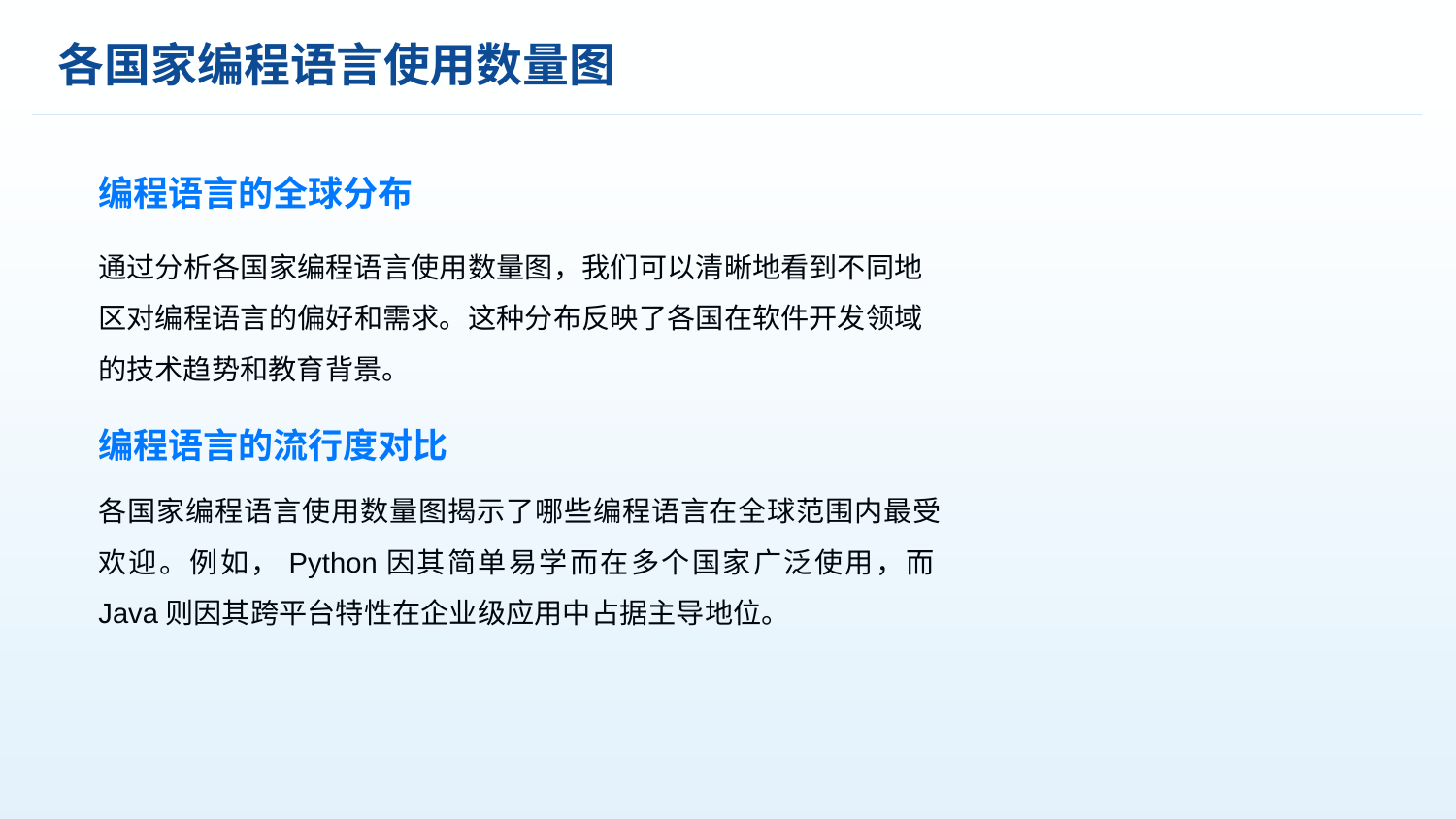

各国家编程语言使用数量图

编程语言的全球分布
通过分析各国家编程语言使用数量图，我们可以清晰地看到不同地区对编程语言的偏好和需求。这种分布反映了各国在软件开发领域的技术趋势和教育背景。
编程语言的流行度对比
各国家编程语言使用数量图揭示了哪些编程语言在全球范围内最受欢迎。例如，Python因其简单易学而在多个国家广泛使用，而Java则因其跨平台特性在企业级应用中占据主导地位。